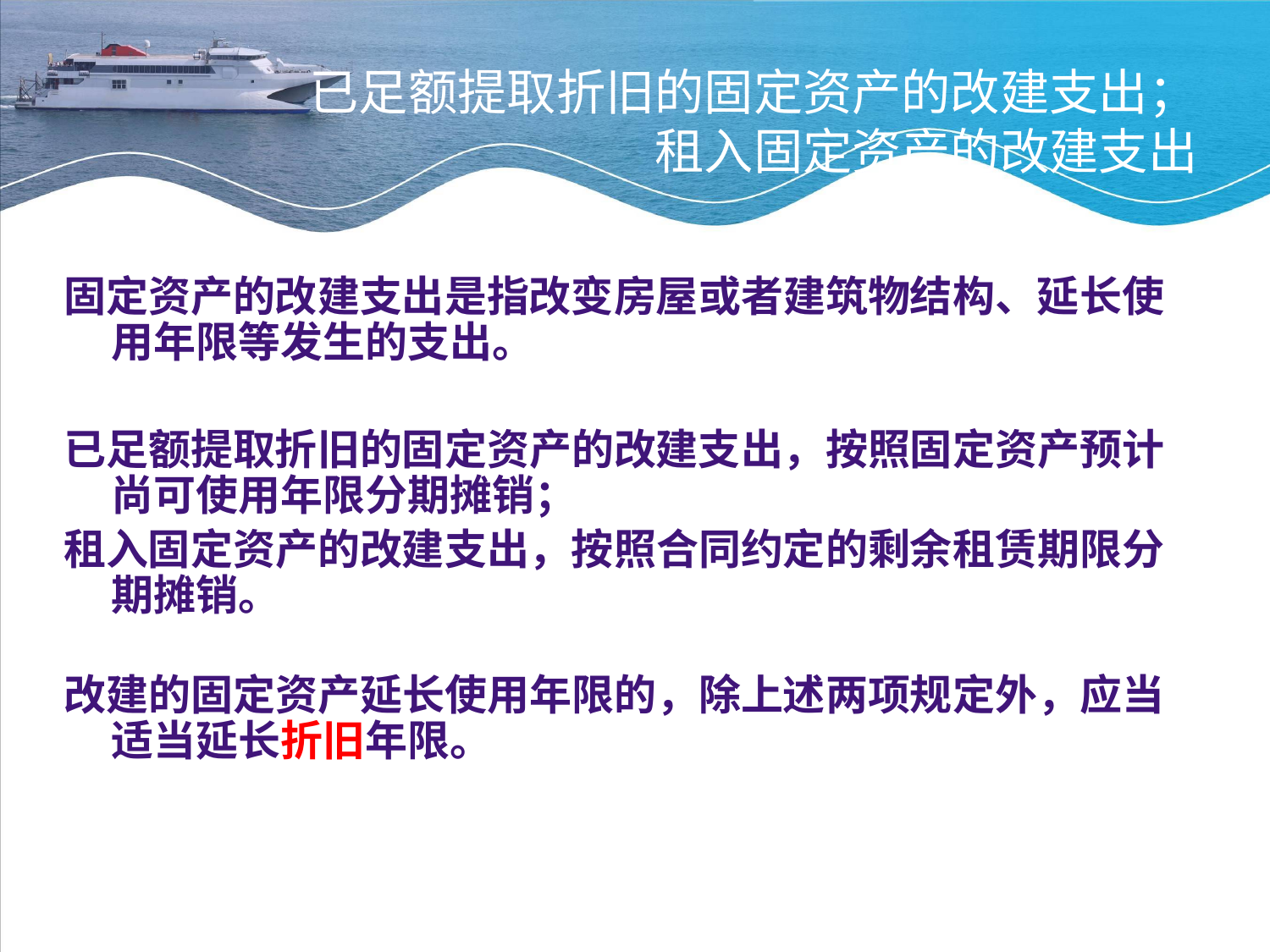

# 已足额提取折旧的固定资产的改建支出； 租入固定资产的改建支出
固定资产的改建支出是指改变房屋或者建筑物结构、延长使用年限等发生的支出。

已足额提取折旧的固定资产的改建支出，按照固定资产预计尚可使用年限分期摊销；
租入固定资产的改建支出，按照合同约定的剩余租赁期限分期摊销。
改建的固定资产延长使用年限的，除上述两项规定外，应当适当延长折旧年限。